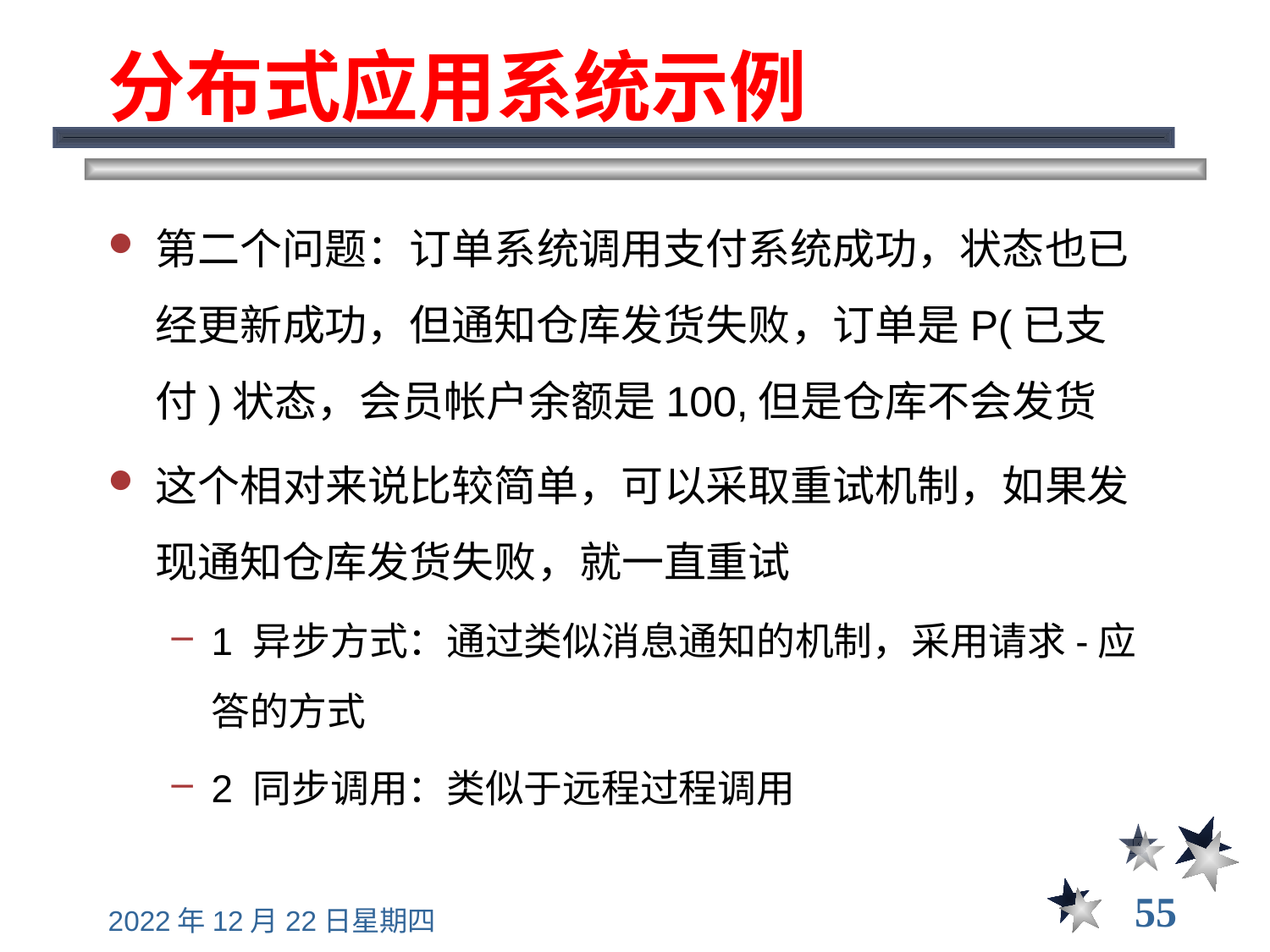

# 分布式应用系统示例
第二个问题：订单系统调用支付系统成功，状态也已经更新成功，但通知仓库发货失败，订单是P(已支付)状态，会员帐户余额是100,但是仓库不会发货
这个相对来说比较简单，可以采取重试机制，如果发现通知仓库发货失败，就一直重试
1 异步方式：通过类似消息通知的机制，采用请求-应答的方式
2 同步调用：类似于远程过程调用
55
2022年12月22日星期四
大数据管理----前言